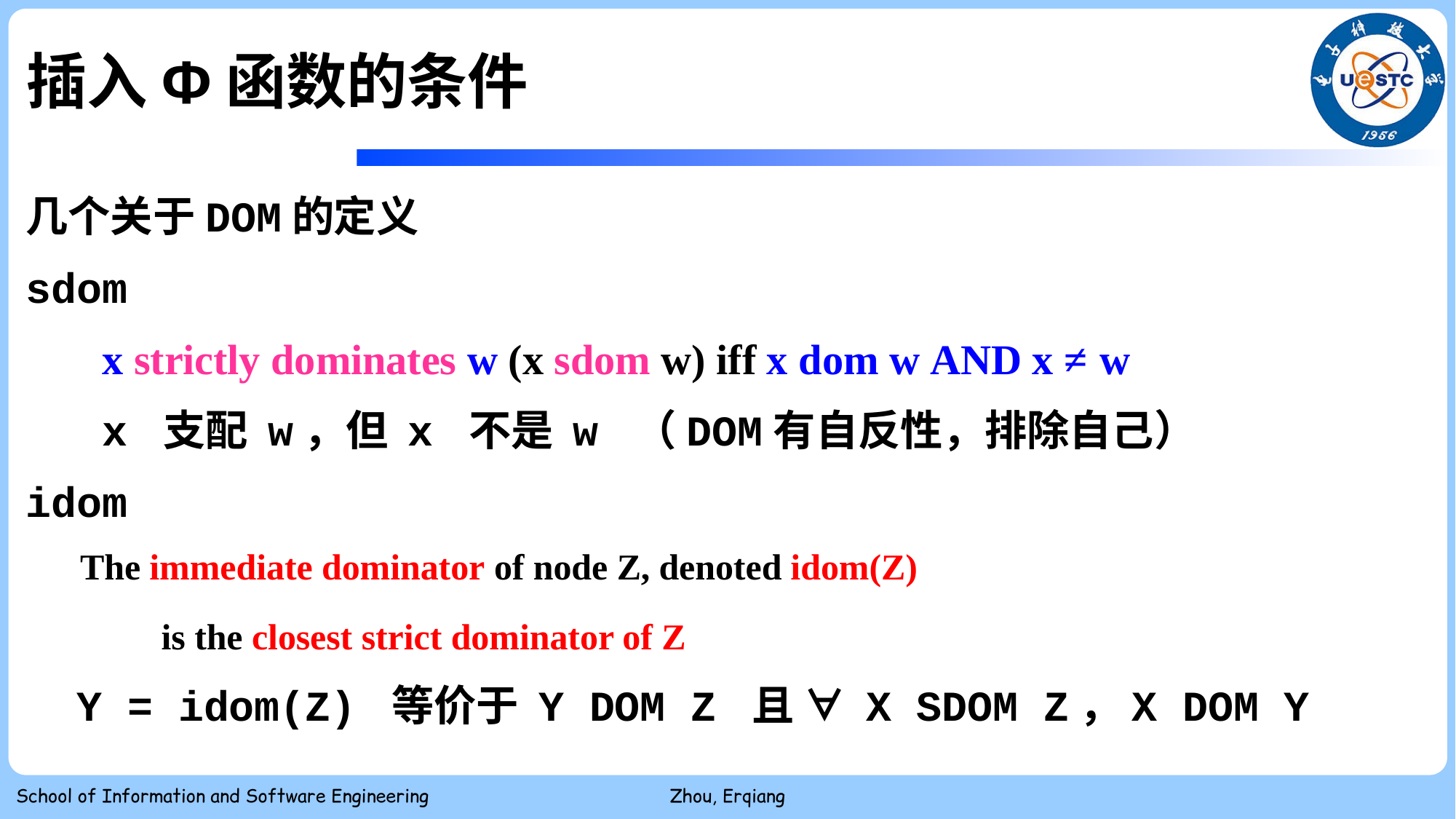

# 插入Φ函数的条件
几个关于DOM的定义
sdom
   x strictly dominates w (x sdom w) iff x dom w AND x ≠ w
      x 支配 w，但 x 不是 w （DOM有自反性，排除自己）
idom
      The immediate dominator of node Z, denoted idom(Z)
               is the closest strict dominator of Z
  Y = idom(Z) 等价于 Y DOM Z 且 ∀ X SDOM Z，X DOM Y

School of Information and Software Engineering
Zhou, Erqiang
80